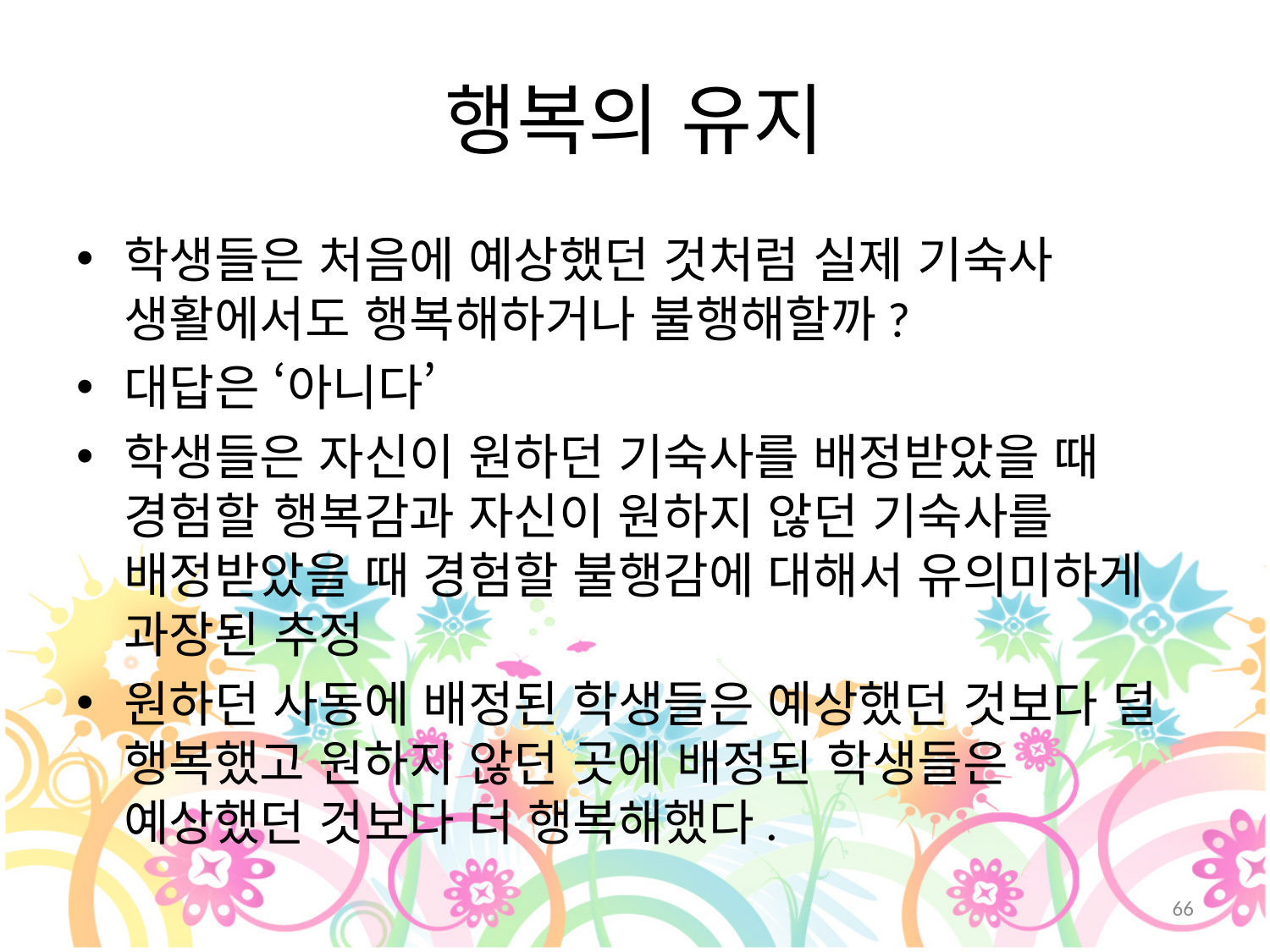

# 행복의 유지
학생들은 처음에 예상했던 것처럼 실제 기숙사 생활에서도 행복해하거나 불행해할까?
대답은 ‘아니다’
학생들은 자신이 원하던 기숙사를 배정받았을 때 경험할 행복감과 자신이 원하지 않던 기숙사를 배정받았을 때 경험할 불행감에 대해서 유의미하게 과장된 추정
원하던 사동에 배정된 학생들은 예상했던 것보다 덜 행복했고 원하지 않던 곳에 배정된 학생들은 예상했던 것보다 더 행복해했다.

66